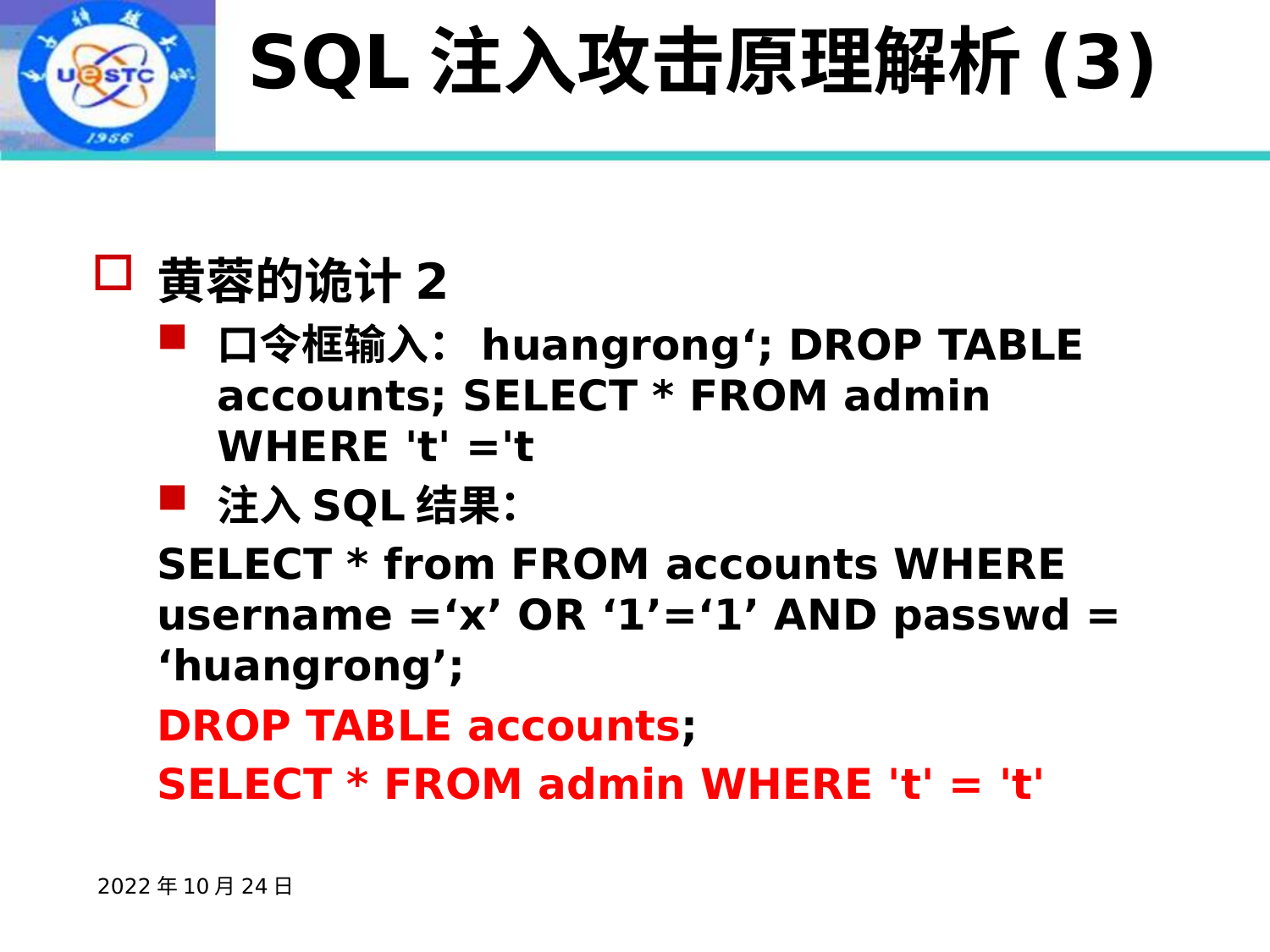

# SQL注入攻击原理解析(3)
黄蓉的诡计2
口令框输入：huangrong‘; DROP TABLE accounts; SELECT * FROM admin WHERE 't' ='t
注入SQL结果：
SELECT * from FROM accounts WHERE username =‘x’ OR ‘1’=‘1’ AND passwd = ‘huangrong’;
DROP TABLE accounts;
SELECT * FROM admin WHERE 't' = 't'
2022年10月24日
8